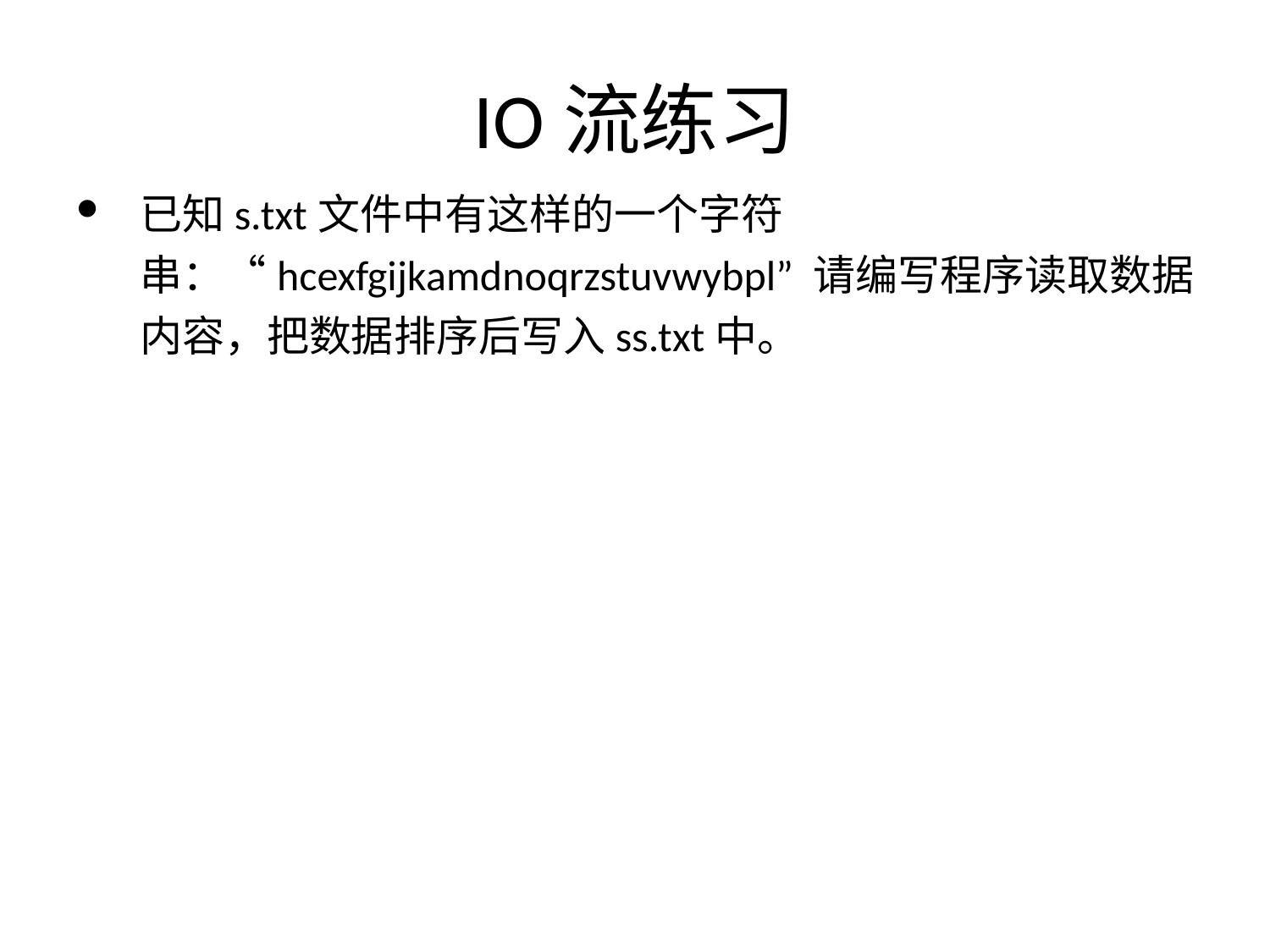

# IO流练习
已知s.txt文件中有这样的一个字符串：“hcexfgijkamdnoqrzstuvwybpl” 请编写程序读取数据内容，把数据排序后写入ss.txt中。